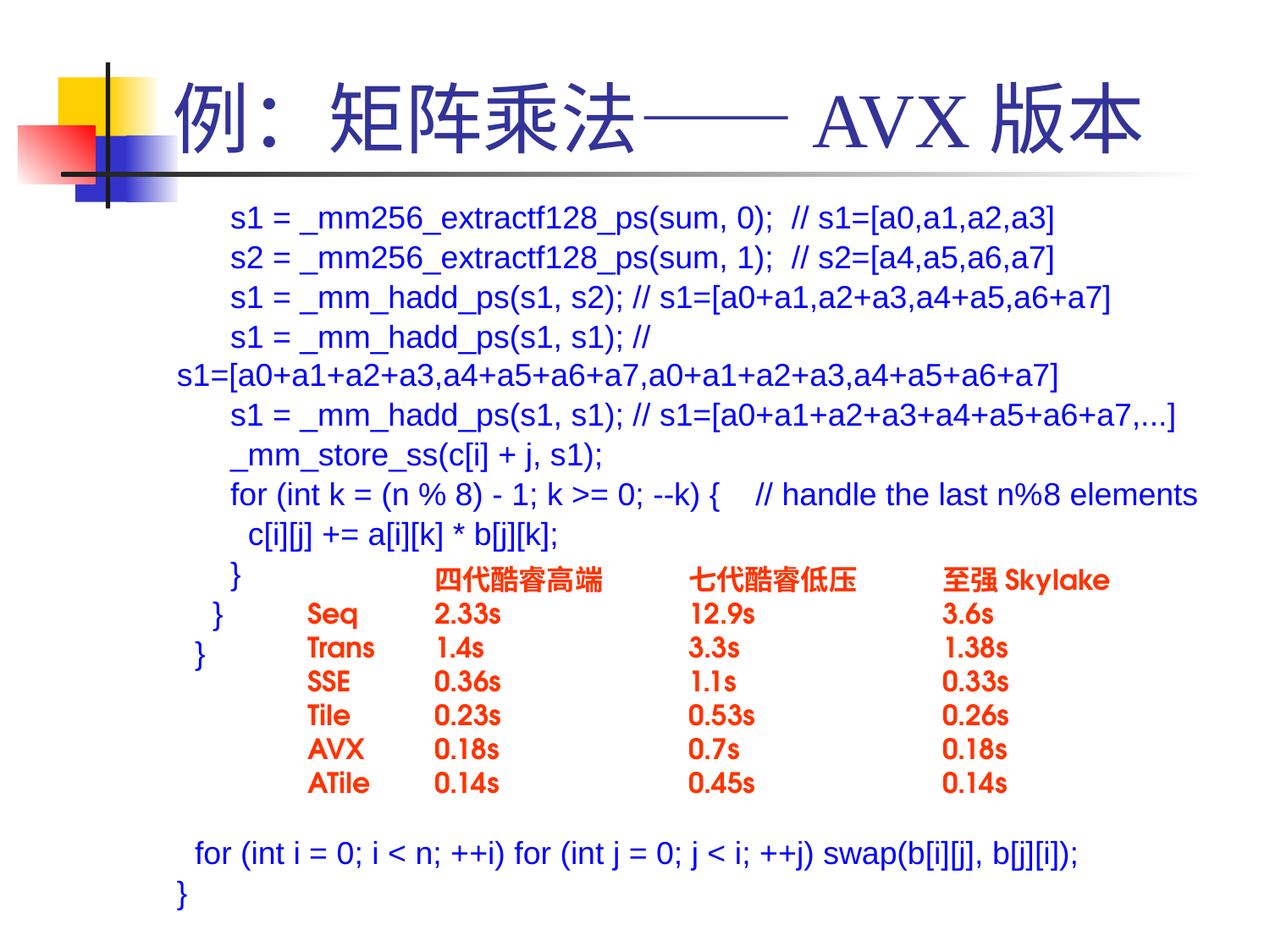

# 例：矩阵乘法——AVX版本
      s1 = _mm256_extractf128_ps(sum, 0);  // s1=[a0,a1,a2,a3]
      s2 = _mm256_extractf128_ps(sum, 1);  // s2=[a4,a5,a6,a7]
      s1 = _mm_hadd_ps(s1, s2); // s1=[a0+a1,a2+a3,a4+a5,a6+a7]
      s1 = _mm_hadd_ps(s1, s1); // s1=[a0+a1+a2+a3,a4+a5+a6+a7,a0+a1+a2+a3,a4+a5+a6+a7]
      s1 = _mm_hadd_ps(s1, s1); // s1=[a0+a1+a2+a3+a4+a5+a6+a7,...]
      _mm_store_ss(c[i] + j, s1);
      for (int k = (n % 8) - 1; k >= 0; --k) {    // handle the last n%8 elements
        c[i][j] += a[i][k] * b[j][k];
      }
    }
  }

  for (int i = 0; i < n; ++i) for (int j = 0; j < i; ++j) swap(b[i][j], b[j][i]);
}
	四代酷睿高端	七代酷睿低压	至强Skylake
Seq	2.33s		12.9s		3.6s
Trans	1.4s		3.3s		1.38s
SSE	0.36s		1.1s		0.33s
Tile	0.23s		0.53s		0.26s
AVX	0.18s		0.7s		0.18s
ATile	0.14s		0.45s		0.14s